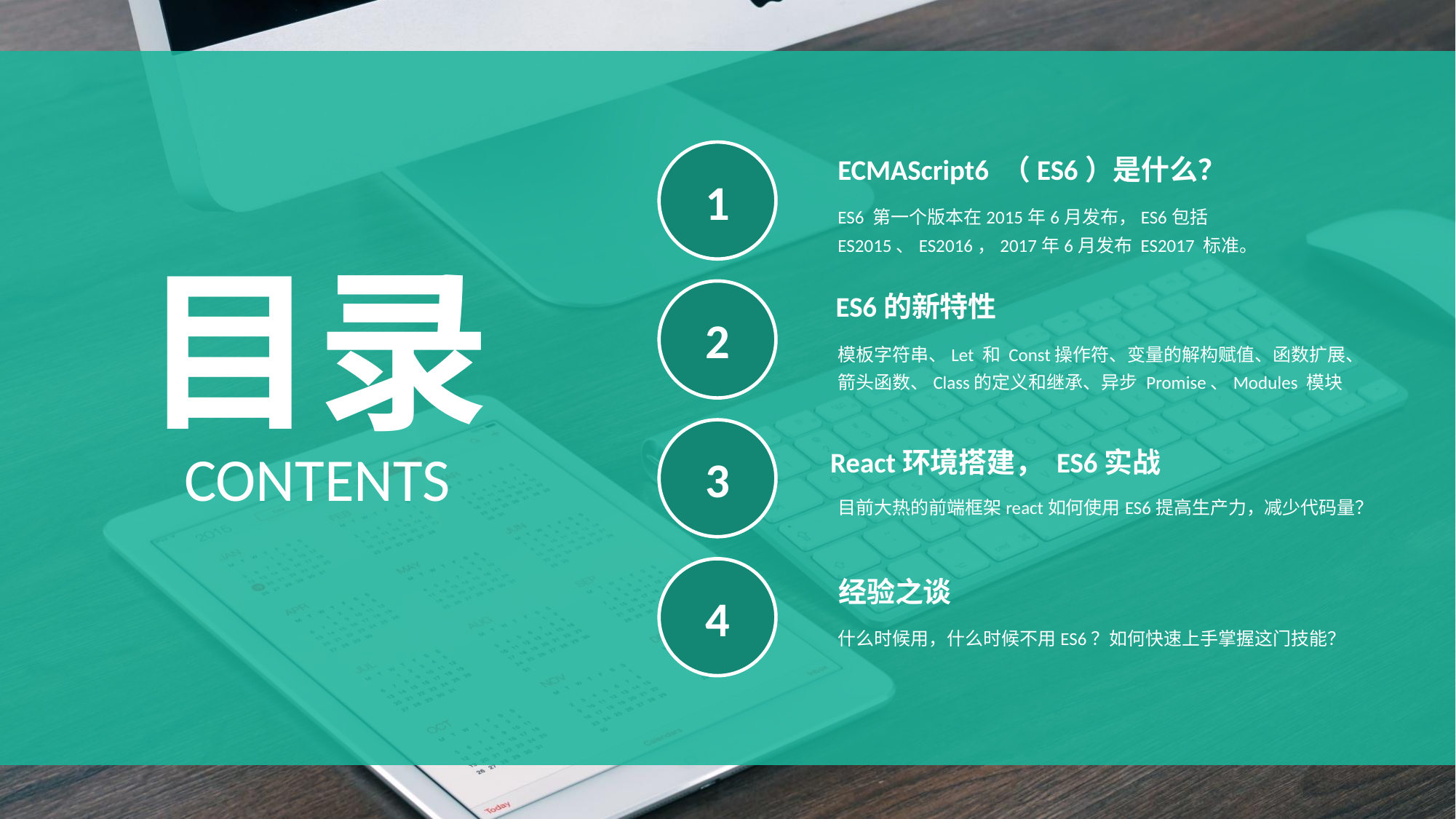

1
ECMAScript6 （ES6）是什么？
ES6 第一个版本在2015年6月发布，ES6包括ES2015、ES2016，2017年6月发布 ES2017 标准。
目录
2
ES6的新特性
模板字符串、Let 和 Const操作符、变量的解构赋值、函数扩展、
箭头函数、Class的定义和继承、异步 Promise、Modules 模块
3
CONTENTS
React环境搭建， ES6实战
目前大热的前端框架react如何使用ES6提高生产力，减少代码量？
4
经验之谈
什么时候用，什么时候不用ES6？如何快速上手掌握这门技能？